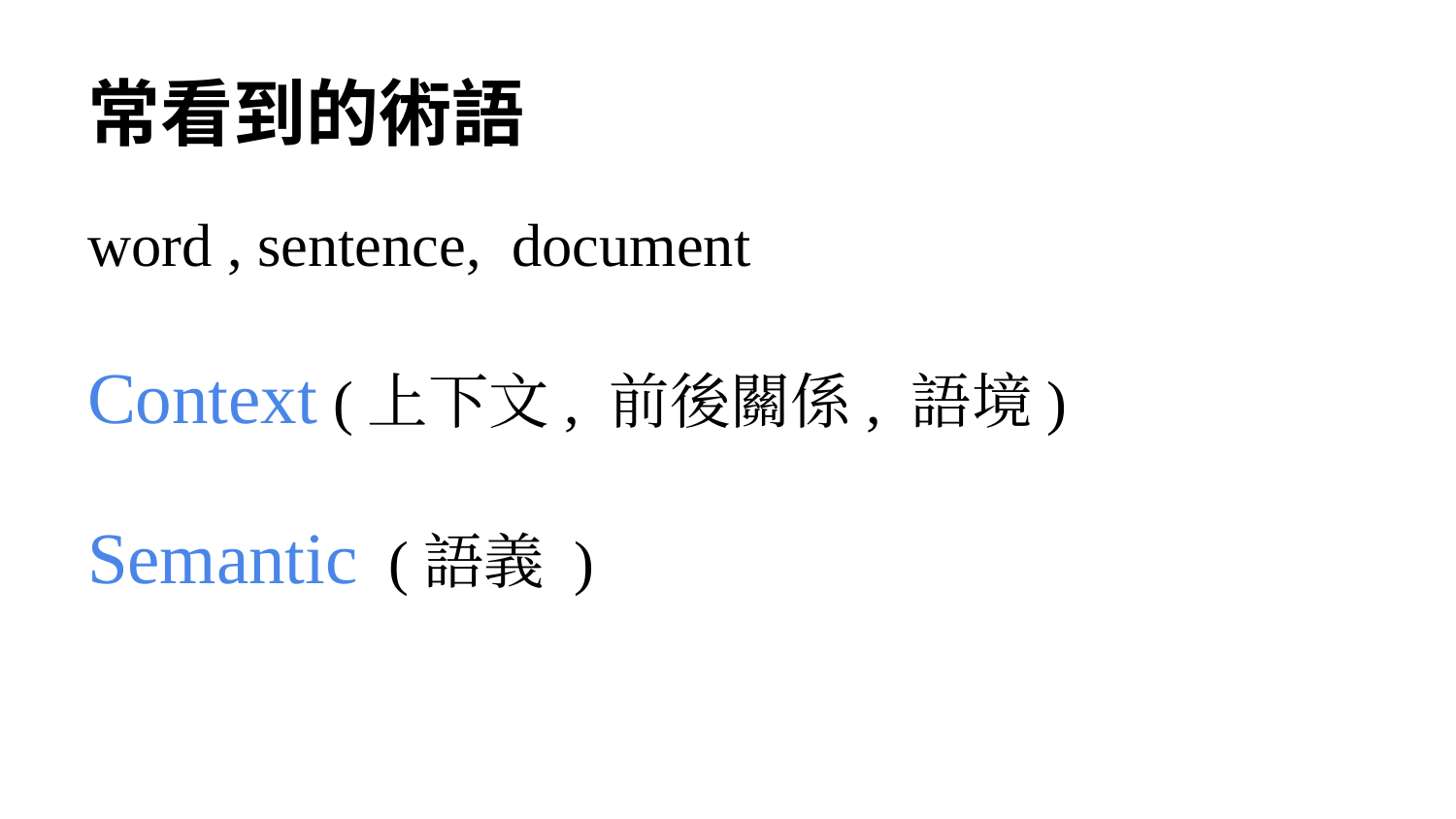

# 常看到的術語
word , sentence,  document

Context (上下文, 前後關係, 語境)

Semantic  (語義 )